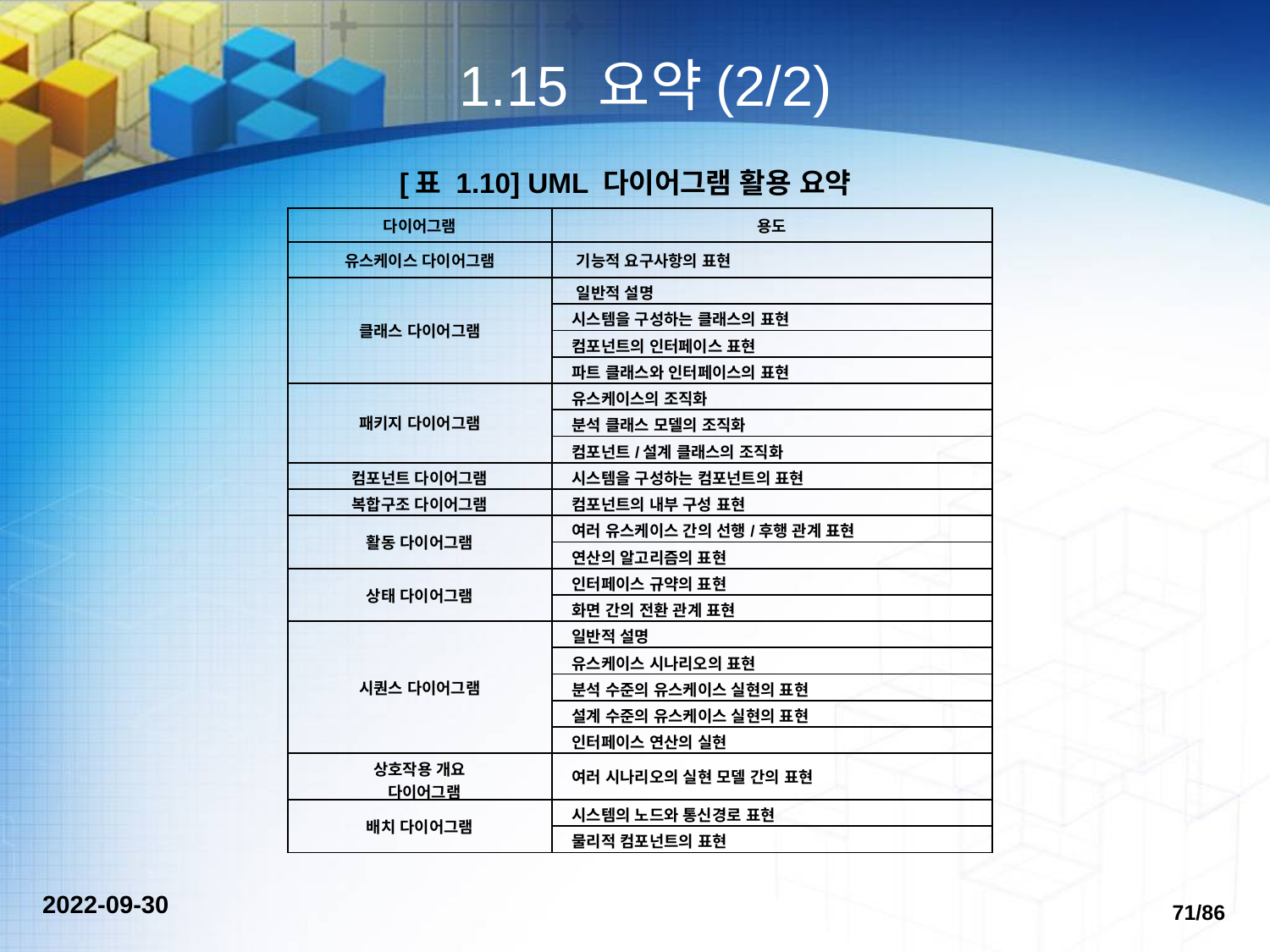

# 1.15 요약(2/2)
[표 1.10] UML 다이어그램 활용 요약
| 다이어그램 | 용도 |
| --- | --- |
| 유스케이스 다이어그램 | 기능적 요구사항의 표현 |
| 클래스 다이어그램 | 일반적 설명 |
|  | 시스템을 구성하는 클래스의 표현 |
|  | 컴포넌트의 인터페이스 표현 |
|  | 파트 클래스와 인터페이스의 표현 |
| 패키지 다이어그램 | 유스케이스의 조직화 |
|  | 분석 클래스 모델의 조직화 |
|  | 컴포넌트/설계 클래스의 조직화 |
| 컴포넌트 다이어그램 | 시스템을 구성하는 컴포넌트의 표현 |
| 복합구조 다이어그램 | 컴포넌트의 내부 구성 표현 |
| 활동 다이어그램 | 여러 유스케이스 간의 선행/후행 관계 표현 |
|  | 연산의 알고리즘의 표현 |
| 상태 다이어그램 | 인터페이스 규약의 표현 |
|  | 화면 간의 전환 관계 표현 |
| 시퀀스 다이어그램 | 일반적 설명 |
|  | 유스케이스 시나리오의 표현 |
|  | 분석 수준의 유스케이스 실현의 표현 |
|  | 설계 수준의 유스케이스 실현의 표현 |
|  | 인터페이스 연산의 실현 |
| 상호작용 개요 다이어그램 | 여러 시나리오의 실현 모델 간의 표현 |
| 배치 다이어그램 | 시스템의 노드와 통신경로 표현 |
|  | 물리적 컴포넌트의 표현 |
2022-09-30
71/86